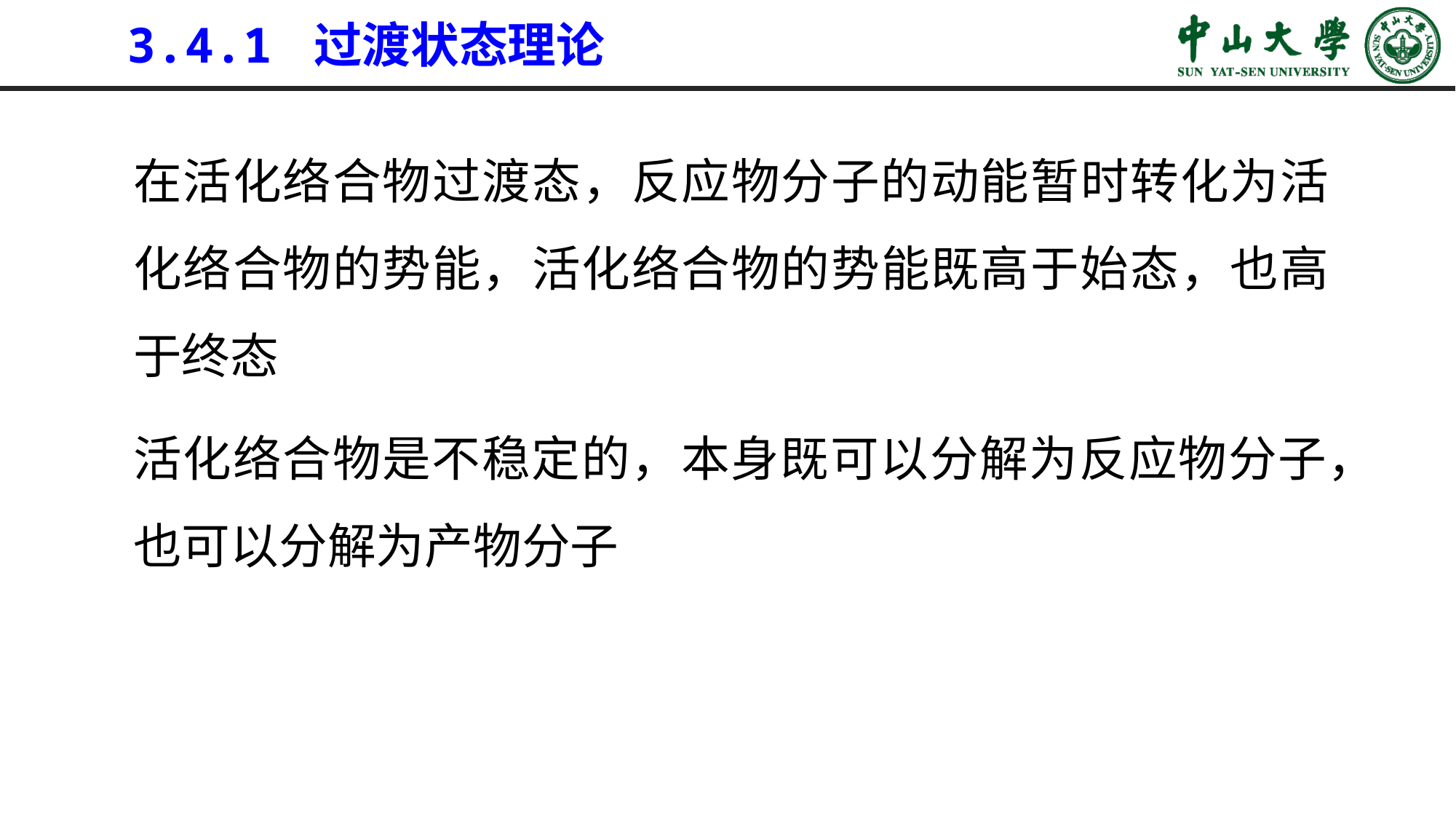

# 3.4.1 过渡状态理论
在活化络合物过渡态，反应物分子的动能暂时转化为活化络合物的势能，活化络合物的势能既高于始态，也高于终态
活化络合物是不稳定的，本身既可以分解为反应物分子，也可以分解为产物分子